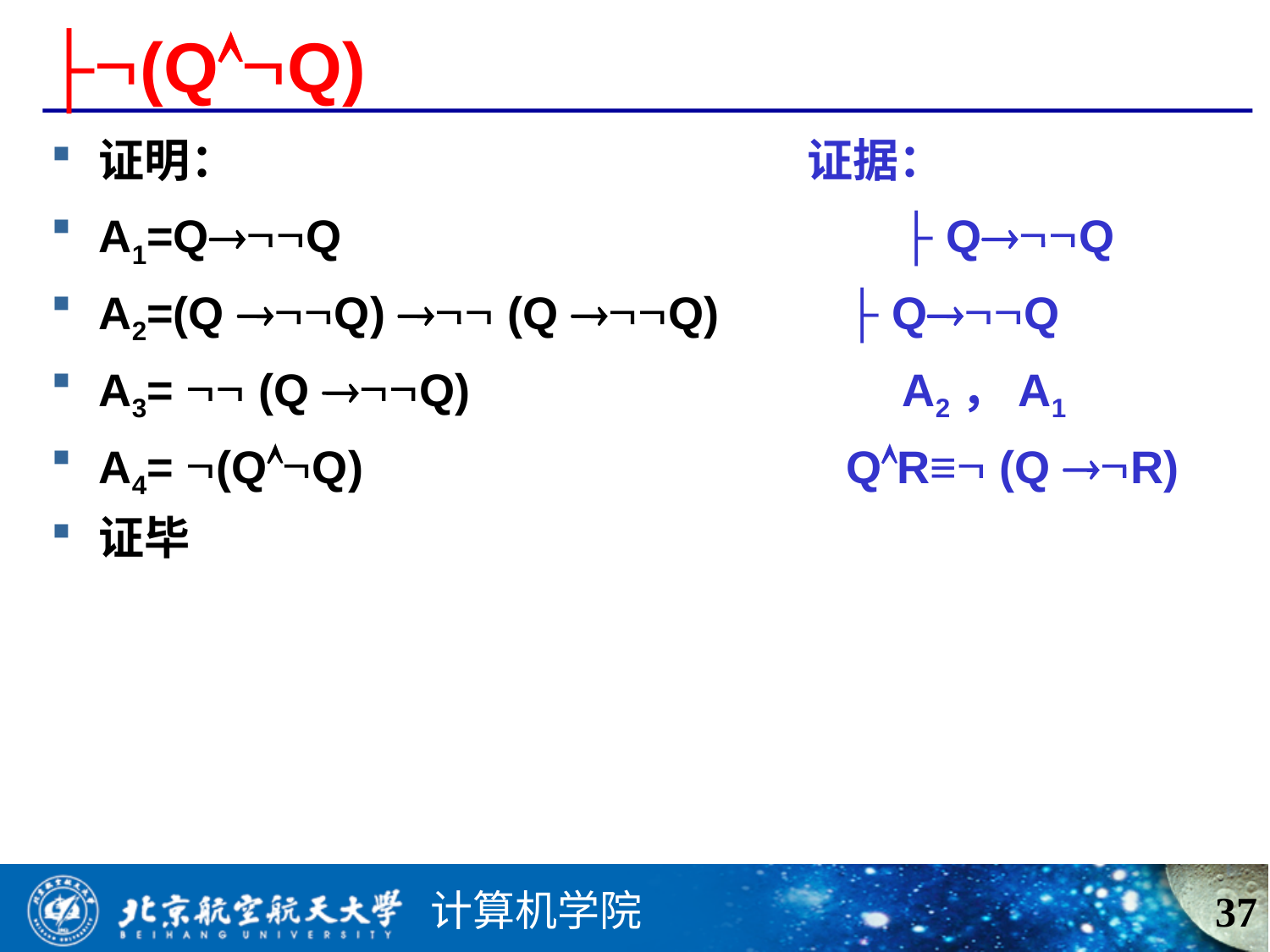

# ├¬(Q∧¬Q)
证明：                                                       证据：
A1=Q→¬¬Q                                            ├ Q→¬¬Q
A2=(Q →¬¬Q) →¬¬ (Q →¬¬Q)          ├ Q→¬¬Q
A3= ¬¬ (Q →¬¬Q)                                  A2，A1
A4= ¬(Q∧¬Q)                                      Q∧R≡¬ (Q →¬R)
证毕